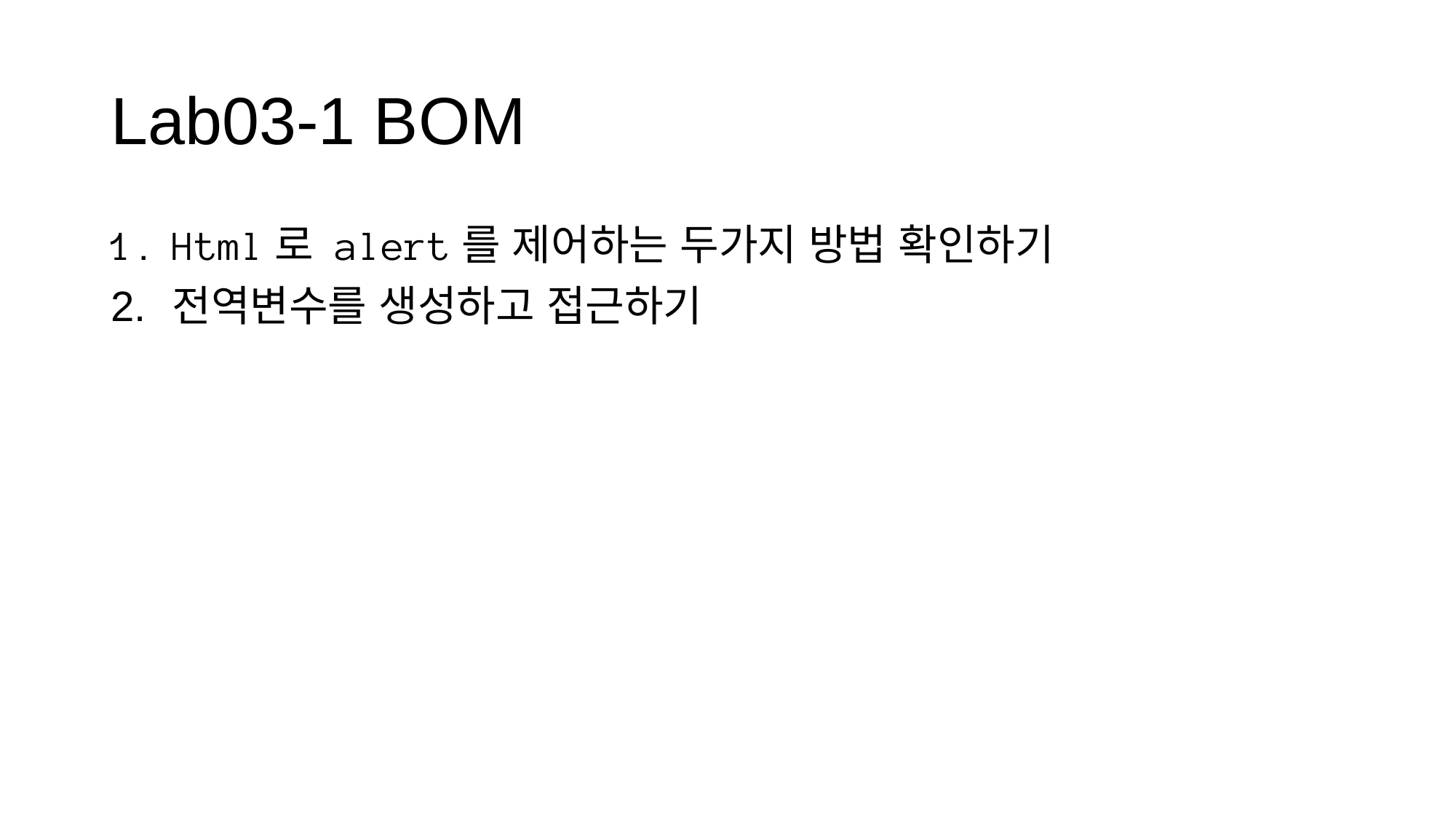

# Lab03-1 BOM
Html로 alert를 제어하는 두가지 방법 확인하기
전역변수를 생성하고 접근하기